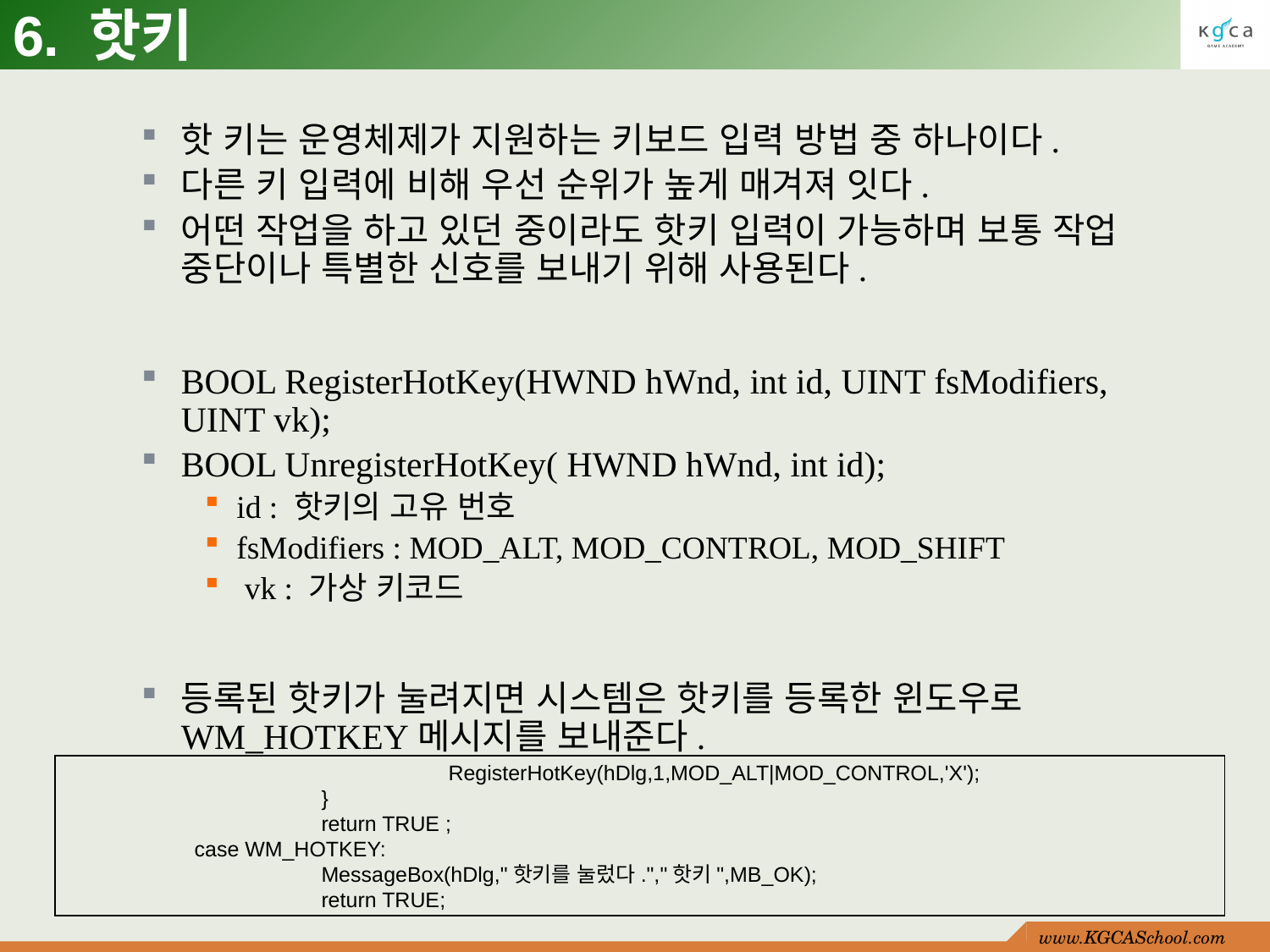

# 6. 핫키
핫 키는 운영체제가 지원하는 키보드 입력 방법 중 하나이다.
다른 키 입력에 비해 우선 순위가 높게 매겨져 잇다.
어떤 작업을 하고 있던 중이라도 핫키 입력이 가능하며 보통 작업 중단이나 특별한 신호를 보내기 위해 사용된다.

BOOL RegisterHotKey(HWND hWnd, int id, UINT fsModifiers, UINT vk);
BOOL UnregisterHotKey( HWND hWnd, int id);
id : 핫키의 고유 번호
fsModifiers : MOD_ALT, MOD_CONTROL, MOD_SHIFT
 vk : 가상 키코드

등록된 핫키가 눌려지면 시스템은 핫키를 등록한 윈도우로 WM_HOTKEY메시지를 보내준다.
			RegisterHotKey(hDlg,1,MOD_ALT|MOD_CONTROL,'X');
		}
		return TRUE ;
	case WM_HOTKEY:
		MessageBox(hDlg,"핫키를 눌렀다.","핫키",MB_OK);
		return TRUE;